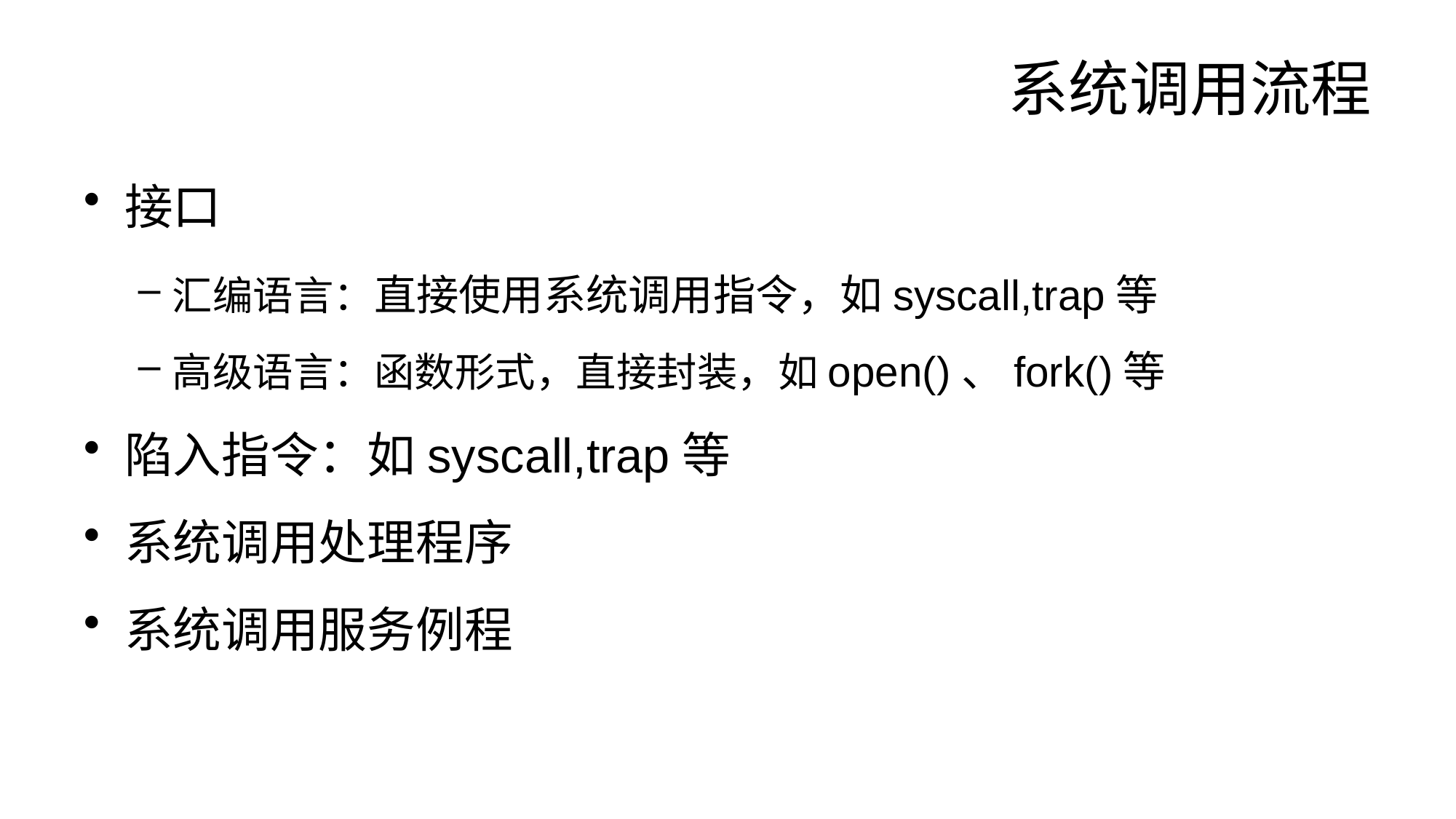

# 系统调用流程
接口
汇编语言：直接使用系统调用指令，如syscall,trap等
高级语言：函数形式，直接封装，如open()、fork()等
陷入指令：如syscall,trap等
系统调用处理程序
系统调用服务例程